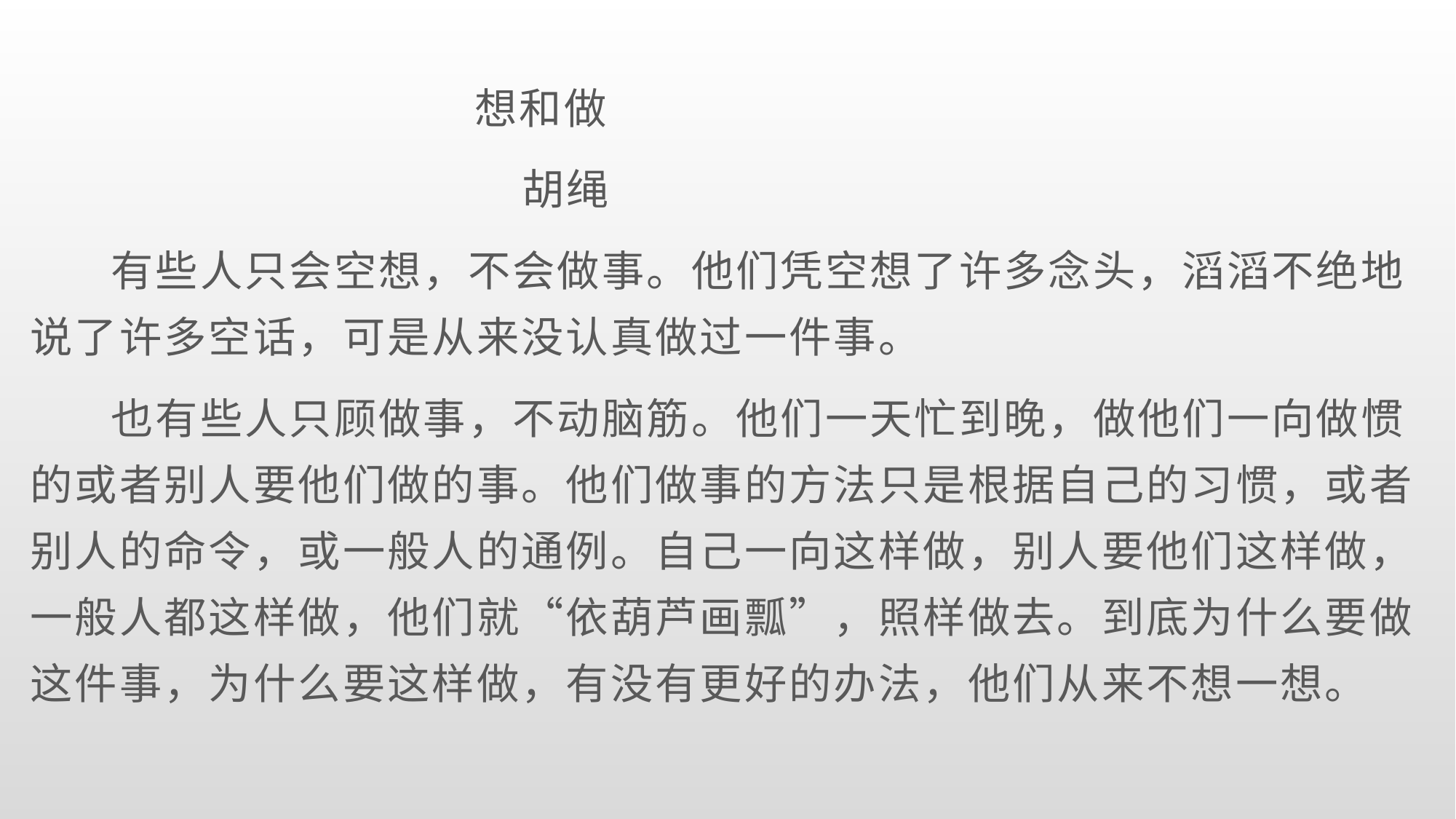

想和做
                                         胡绳
      有些人只会空想，不会做事。他们凭空想了许多念头，滔滔不绝地说了许多空话，可是从来没认真做过一件事。
      也有些人只顾做事，不动脑筋。他们一天忙到晚，做他们一向做惯的或者别人要他们做的事。他们做事的方法只是根据自己的习惯，或者别人的命令，或一般人的通例。自己一向这样做，别人要他们这样做，一般人都这样做，他们就“依葫芦画瓢”，照样做去。到底为什么要做这件事，为什么要这样做，有没有更好的办法，他们从来不想一想。